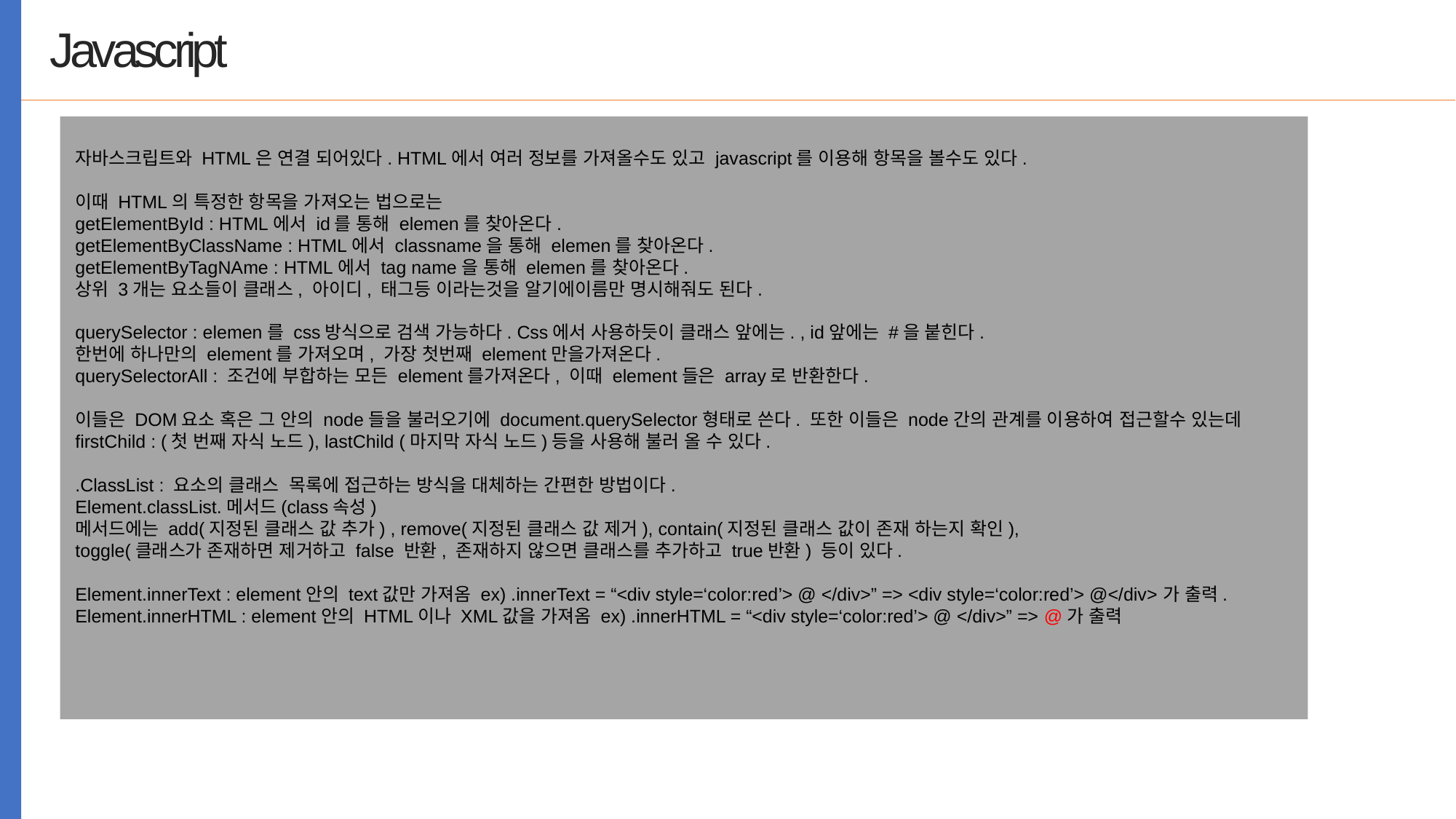

Javascript

자바스크립트와 HTML은 연결 되어있다. HTML에서 여러 정보를 가져올수도 있고 javascript를 이용해 항목을 볼수도 있다.

이때 HTML의 특정한 항목을 가져오는 법으로는
getElementById : HTML에서 id를 통해 elemen를 찾아온다.
getElementByClassName : HTML에서 classname을 통해 elemen를 찾아온다.
getElementByTagNAme : HTML에서 tag name을 통해 elemen를 찾아온다.
상위 3개는 요소들이 클래스, 아이디, 태그등 이라는것을 알기에이름만 명시해줘도 된다.

querySelector : elemen를 css방식으로 검색 가능하다. Css에서 사용하듯이 클래스 앞에는. , id앞에는 #을 붙힌다.
한번에 하나만의 element를 가져오며, 가장 첫번째 element만을가져온다.
querySelectorAll : 조건에 부합하는 모든 element를가져온다, 이때 element들은 array로 반환한다.

이들은 DOM요소 혹은 그 안의 node들을 불러오기에 document.querySelector형태로 쓴다. 또한 이들은 node간의 관계를 이용하여 접근할수 있는데 firstChild : (첫 번째 자식 노드), lastChild (마지막 자식 노드)등을 사용해 불러 올 수 있다.

.ClassList : 요소의 클래스  목록에 접근하는 방식을 대체하는 간편한 방법이다.
Element.classList.메서드(class속성)
메서드에는 add(지정된 클래스 값 추가) , remove(지정된 클래스 값 제거), contain(지정된 클래스 값이 존재 하는지 확인),
toggle(클래스가 존재하면 제거하고 false 반환, 존재하지 않으면 클래스를 추가하고 true반환) 등이 있다.

Element.innerText : element안의 text값만 가져옴 ex) .innerText = “<div style=‘color:red’> @ </div>” => <div style=‘color:red’> @</div>가 출력.
Element.innerHTML : element안의 HTML이나 XML값을 가져옴 ex) .innerHTML = “<div style=‘color:red’> @ </div>” => @가 출력